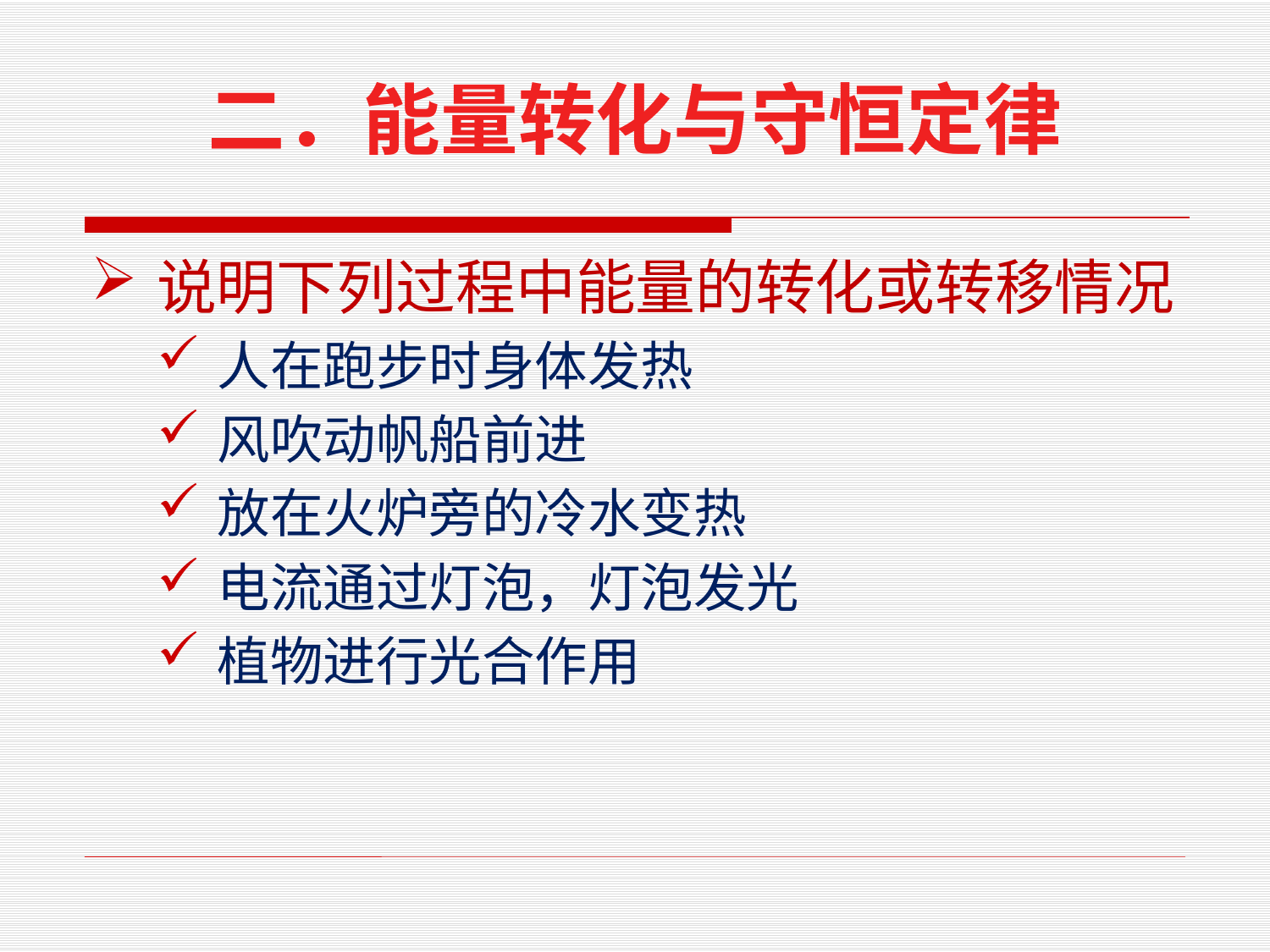

说明下列过程中能量的转化或转移情况
人在跑步时身体发热
风吹动帆船前进
放在火炉旁的冷水变热
电流通过灯泡，灯泡发光
植物进行光合作用
二．能量转化与守恒定律